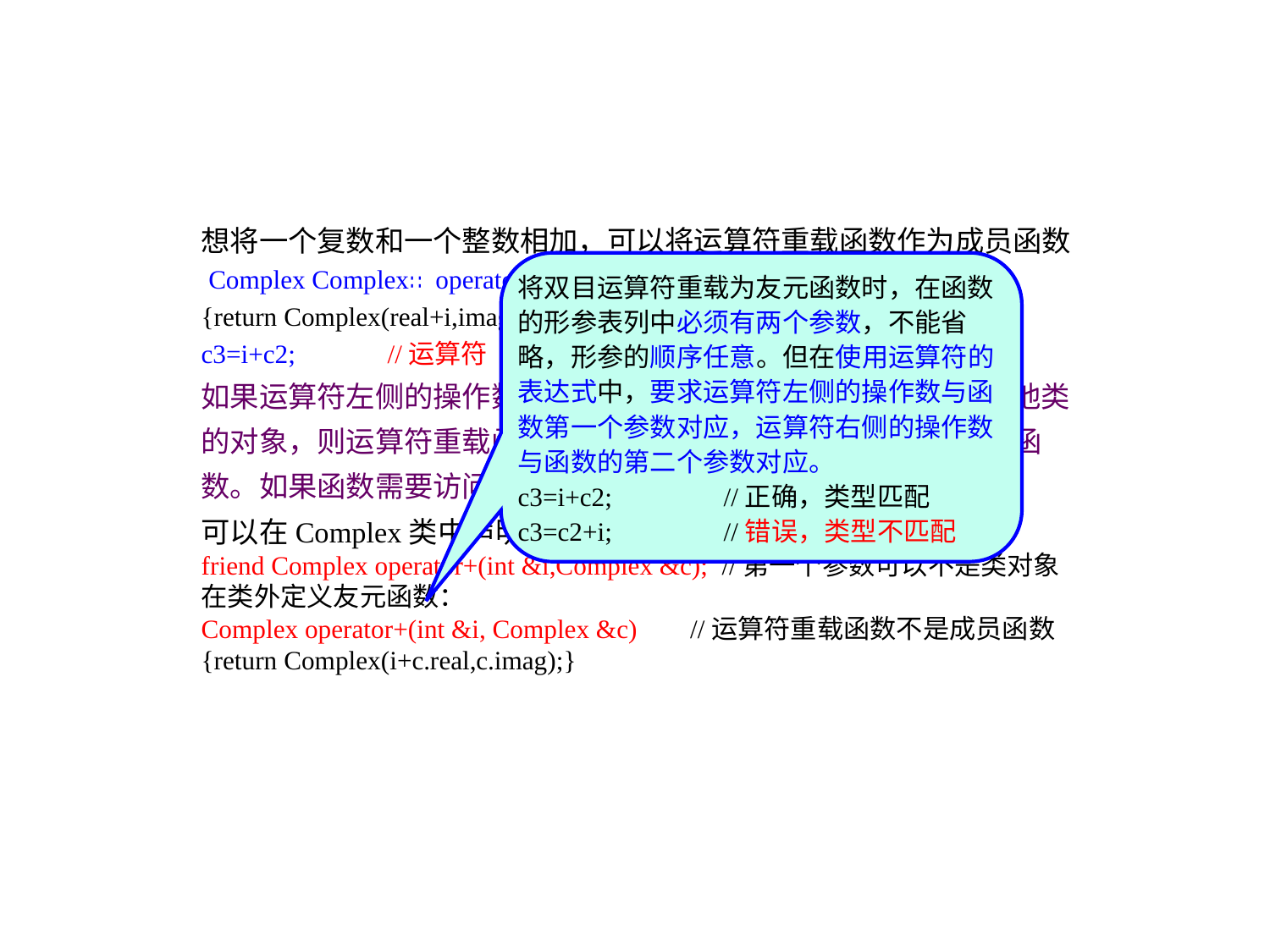

想将一个复数和一个整数相加，可以将运算符重载函数作为成员函数
 Complex Complex∷operator+(int &i)
{return Complex(real+i,imag);}
c3=i+c2;              //运算符“+”的左侧不是类对象，编译出错
如果运算符左侧的操作数属于C++标准类型(如int)或是一个其他类的对象，则运算符重载函数不能作为成员函数，只能作为非成员函数。如果函数需要访问类的私有成员，则必须声明为友元函数。
可以在Complex类中声明：
friend Complex operator+(int &i,Complex &c);  //第一个参数可以不是类对象
在类外定义友元函数：
Complex operator+(int &i, Complex &c)        //运算符重载函数不是成员函数
{return Complex(i+c.real,c.imag);}

将双目运算符重载为友元函数时，在函数的形参表列中必须有两个参数，不能省略，形参的顺序任意。但在使用运算符的表达式中，要求运算符左侧的操作数与函数第一个参数对应，运算符右侧的操作数与函数的第二个参数对应。
c3=i+c2;                 //正确，类型匹配
c3=c2+i;                 //错误，类型不匹配